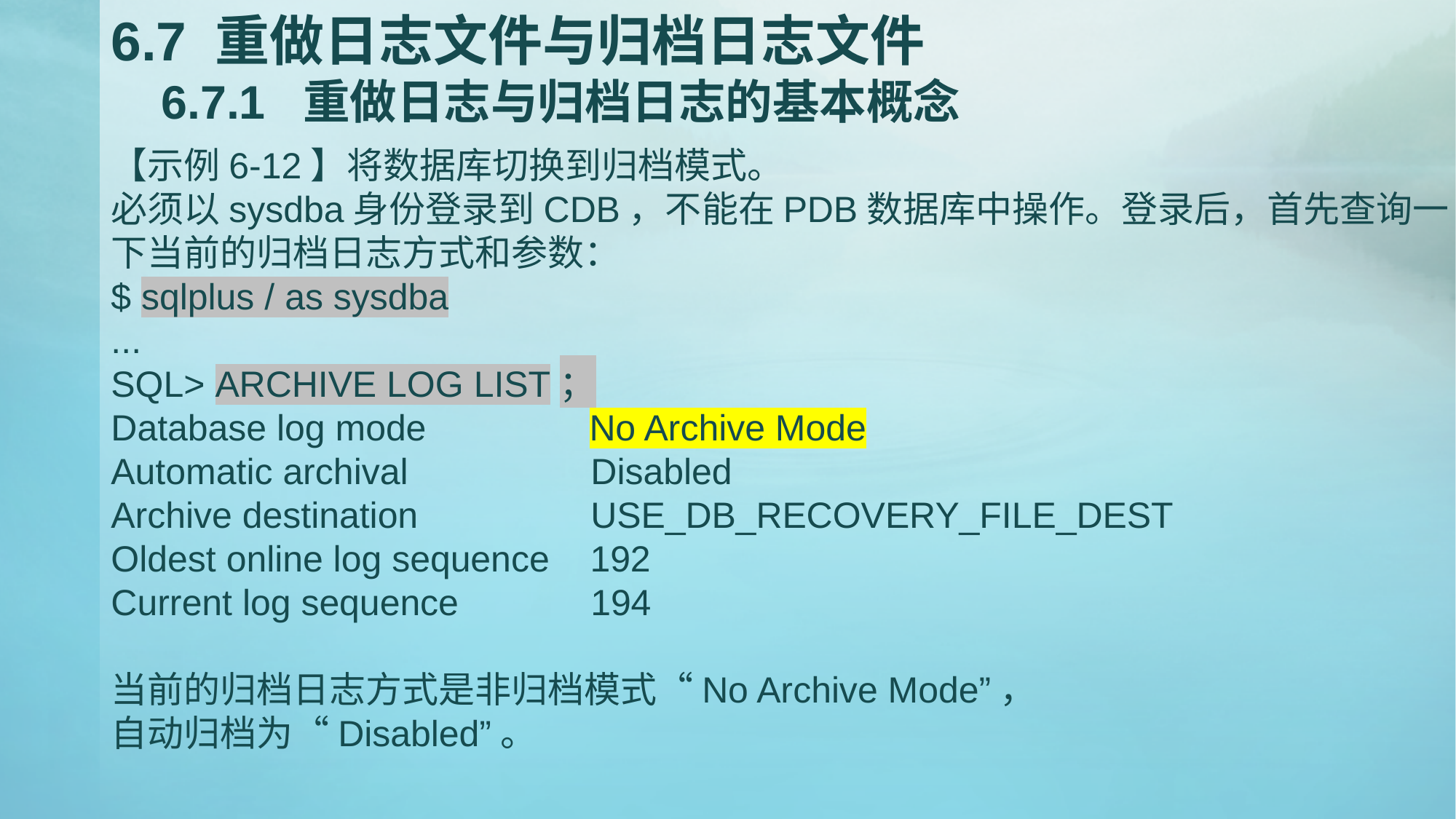

# 6.7 重做日志文件与归档日志文件 6.7.1  重做日志与归档日志的基本概念
【示例6-12】将数据库切换到归档模式。
必须以sysdba身份登录到CDB，不能在PDB数据库中操作。登录后，首先查询一下当前的归档日志方式和参数：
$ sqlplus / as sysdba
...
SQL> ARCHIVE LOG LIST；
Database log mode                No Archive Mode
Automatic archival                  Disabled
Archive destination                 USE_DB_RECOVERY_FILE_DEST
Oldest online log sequence    192
Current log sequence             194

当前的归档日志方式是非归档模式“No Archive Mode”，
自动归档为“Disabled”。